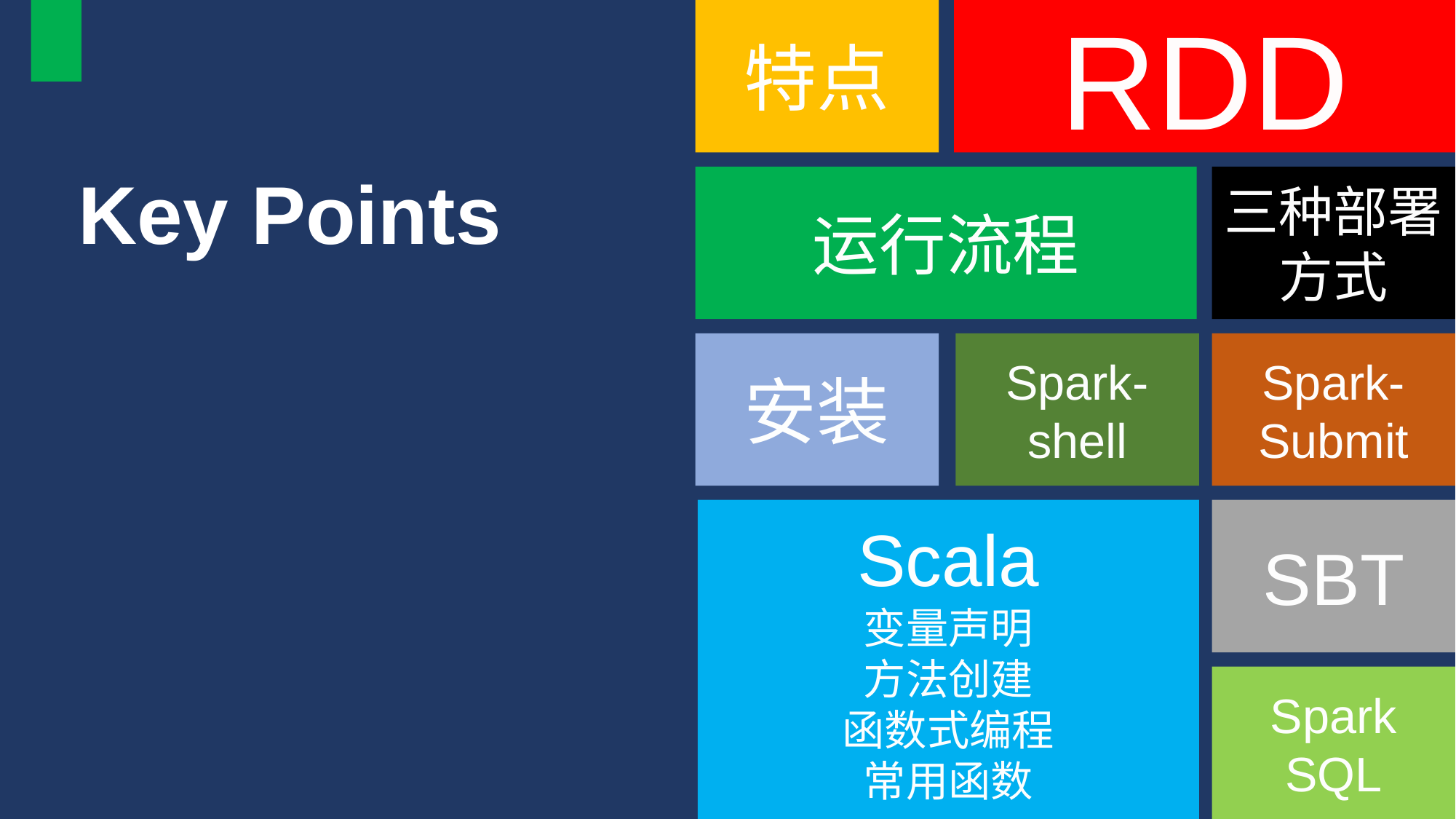

特点
RDD

# Key Points
运行流程
三种部署方式
安装
Spark-shell
Spark-Submit
Scala
变量声明
方法创建
函数式编程
常用函数
SBT
Spark SQL